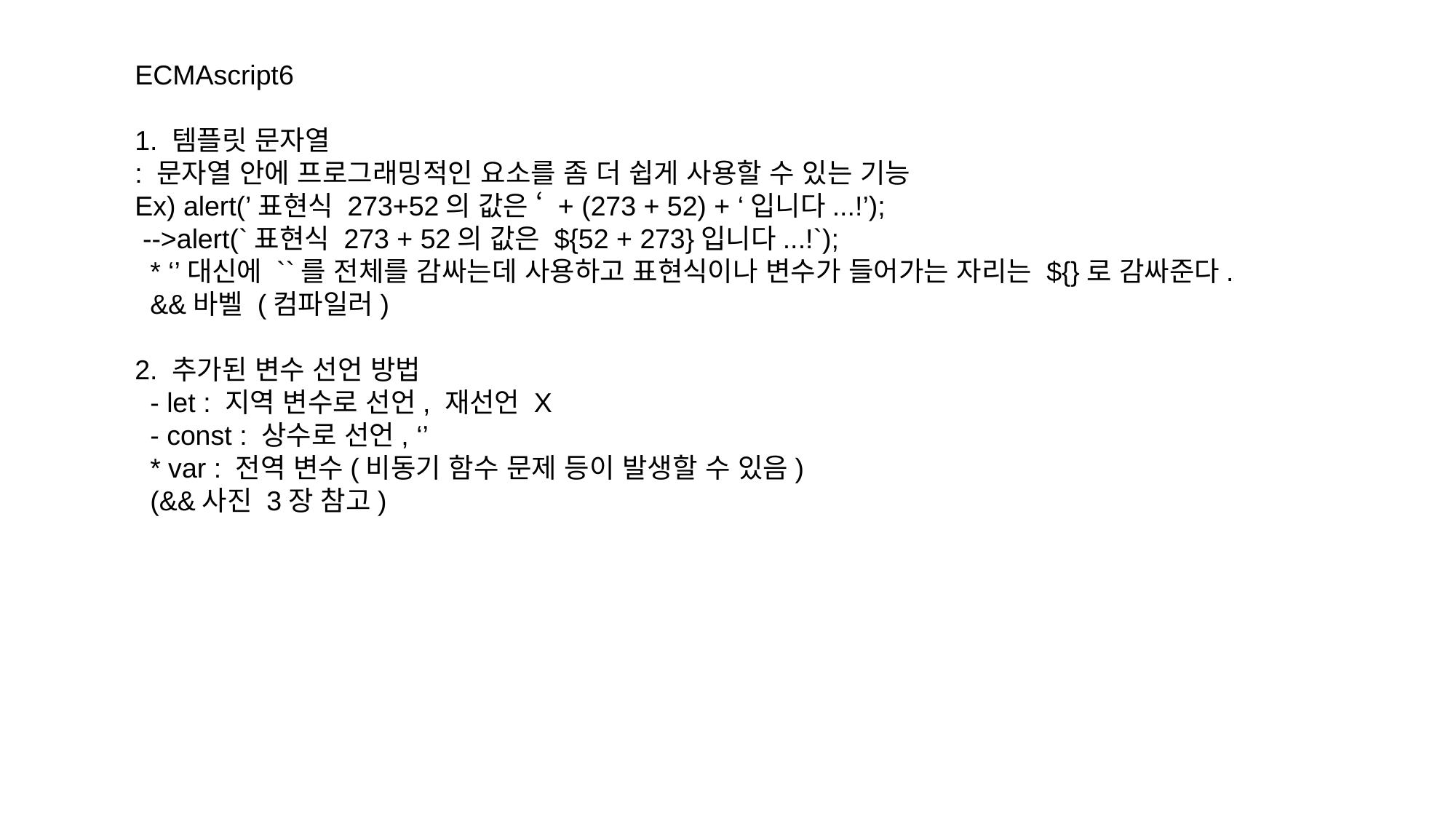

ECMAscript6

1. 템플릿 문자열
: 문자열 안에 프로그래밍적인 요소를 좀 더 쉽게 사용할 수 있는 기능
Ex) alert(’표현식 273+52의 값은 ‘ + (273 + 52) + ‘입니다...!’);
 -->alert(`표현식 273 + 52의 값은 ${52 + 273}입니다...!`);
  * ‘’대신에 ``를 전체를 감싸는데 사용하고 표현식이나 변수가 들어가는 자리는 ${}로 감싸준다.
  &&바벨 (컴파일러)

2. 추가된 변수 선언 방법
  - let : 지역 변수로 선언, 재선언 X
  - const : 상수로 선언, ‘’
  * var : 전역 변수(비동기 함수 문제 등이 발생할 수 있음)
  (&&사진 3장 참고)